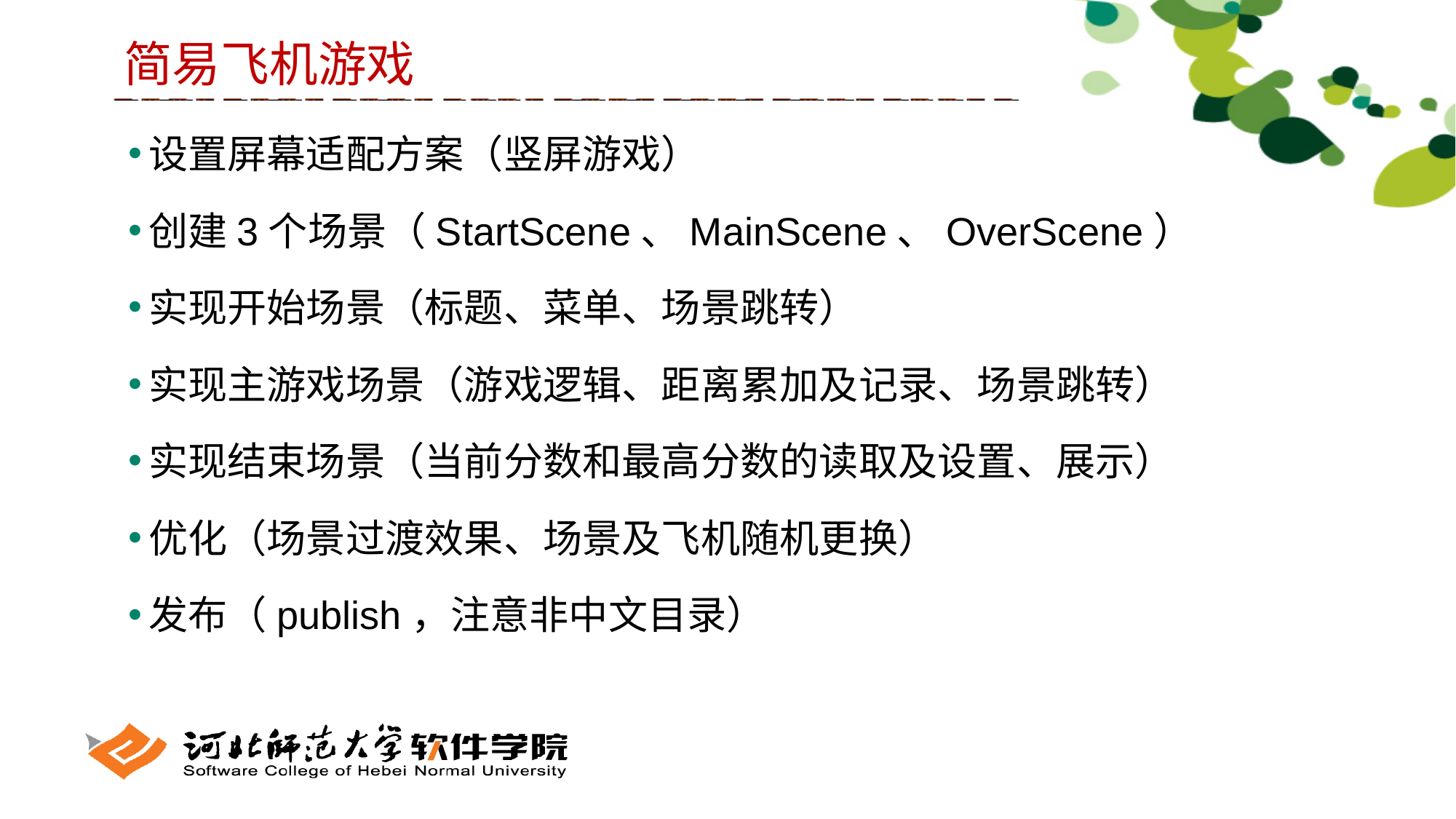

简易飞机游戏
设置屏幕适配方案（竖屏游戏）
创建3个场景（StartScene、MainScene、OverScene）
实现开始场景（标题、菜单、场景跳转）
实现主游戏场景（游戏逻辑、距离累加及记录、场景跳转）
实现结束场景（当前分数和最高分数的读取及设置、展示）
优化（场景过渡效果、场景及飞机随机更换）
发布（publish，注意非中文目录）